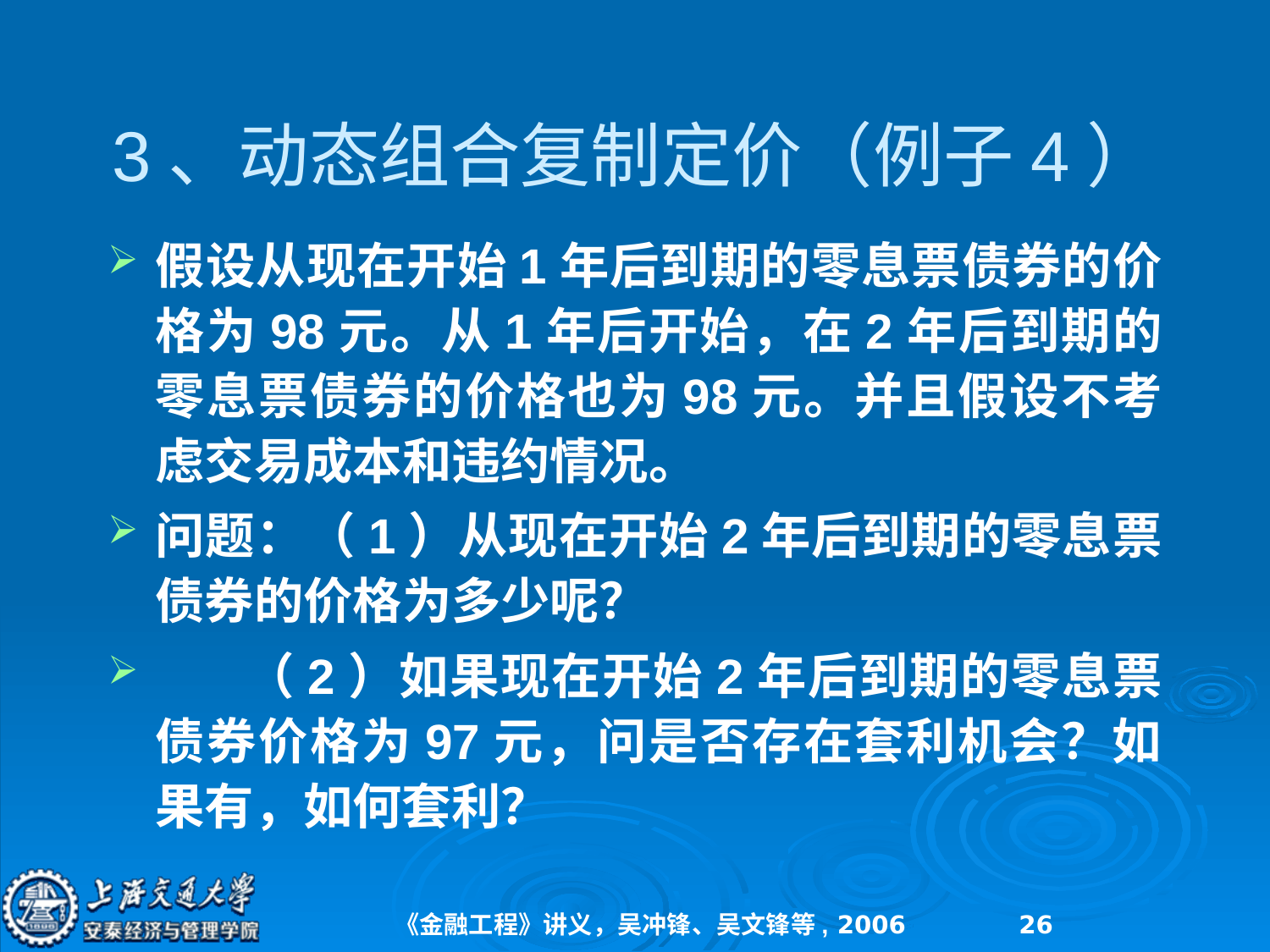

# 3、动态组合复制定价（例子4）
假设从现在开始1年后到期的零息票债券的价格为98元。从1年后开始，在2年后到期的零息票债券的价格也为98元。并且假设不考虑交易成本和违约情况。
问题：（1）从现在开始2年后到期的零息票债券的价格为多少呢？
      （2）如果现在开始2年后到期的零息票债券价格为97元，问是否存在套利机会？如果有，如何套利？